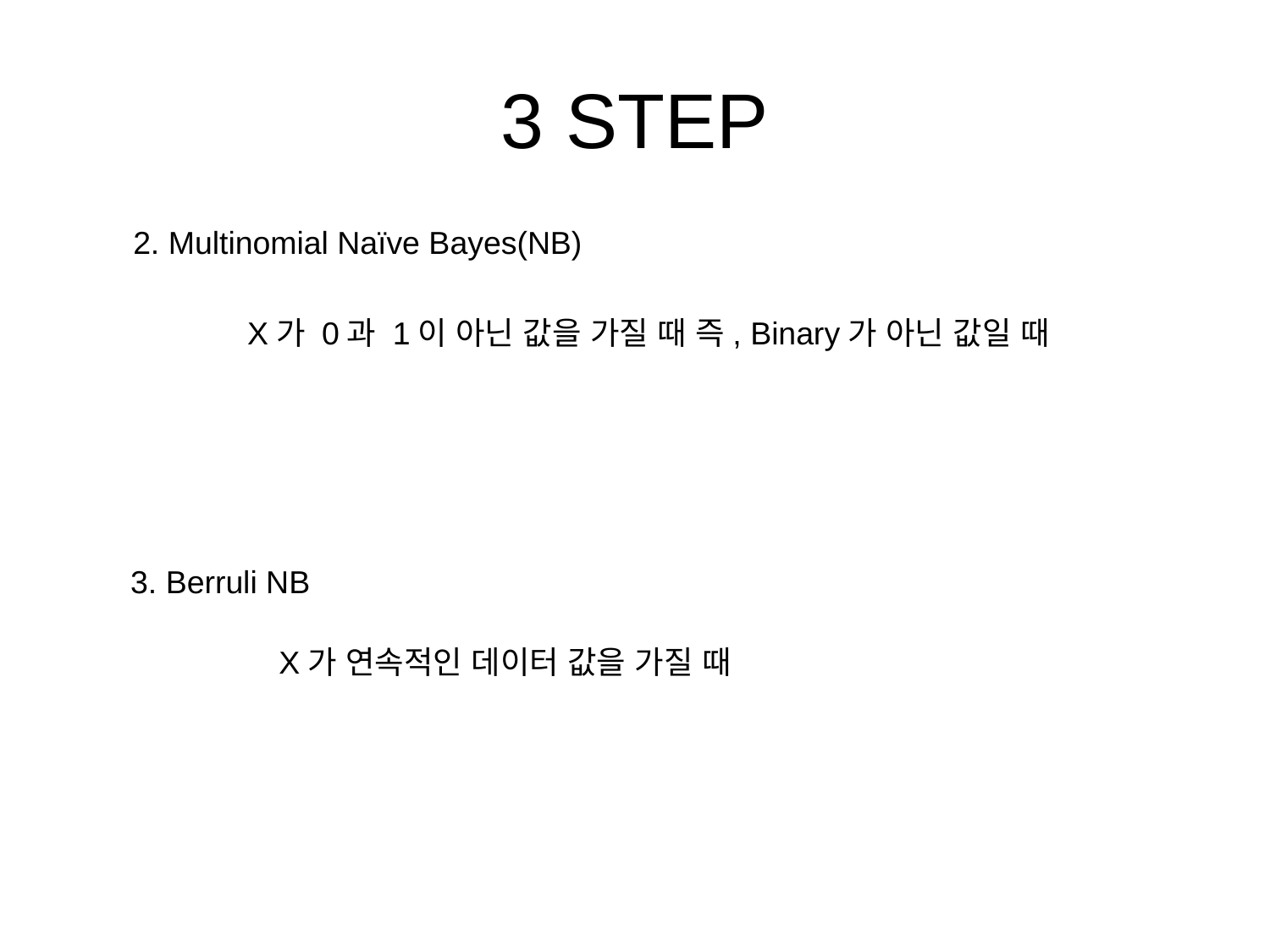

# 3 STEP
2. Multinomial Naïve Bayes(NB)
X가 0과 1이 아닌 값을 가질 때 즉, Binary가 아닌 값일 때
3. Berruli NB
X가 연속적인 데이터 값을 가질 때